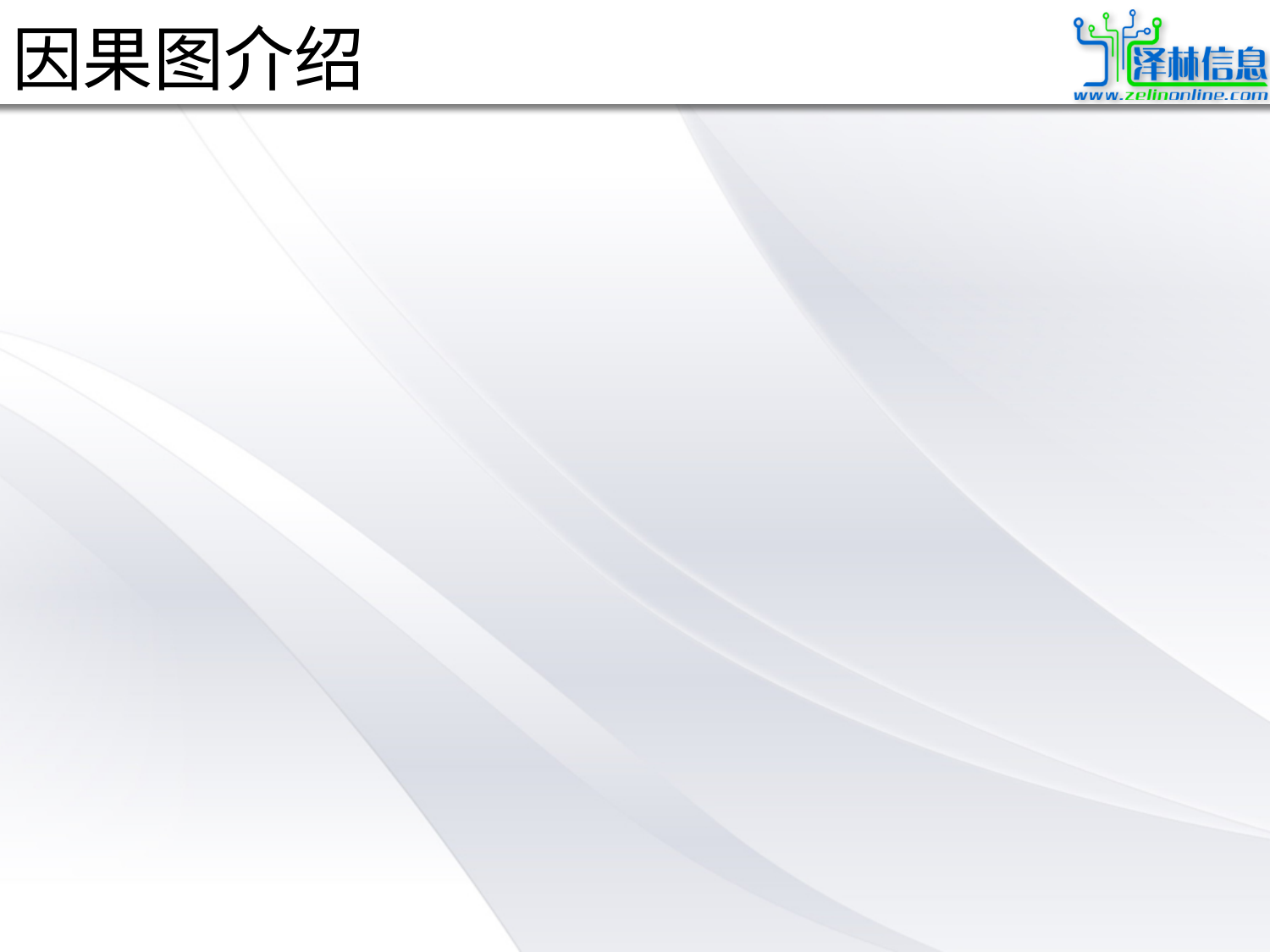

# 因果图介绍
因果图中使用了简单的逻辑符号，以直线联接左右结点。左结点表示输入状态（或称原因），右结点表示输出状态（或称结果）。

Ci表示原因，通常置于图的左部；ei表示结果，通常在图的右部。ci和ei均可取值0或1，0表示某状态不出现，1表示某状态出现。